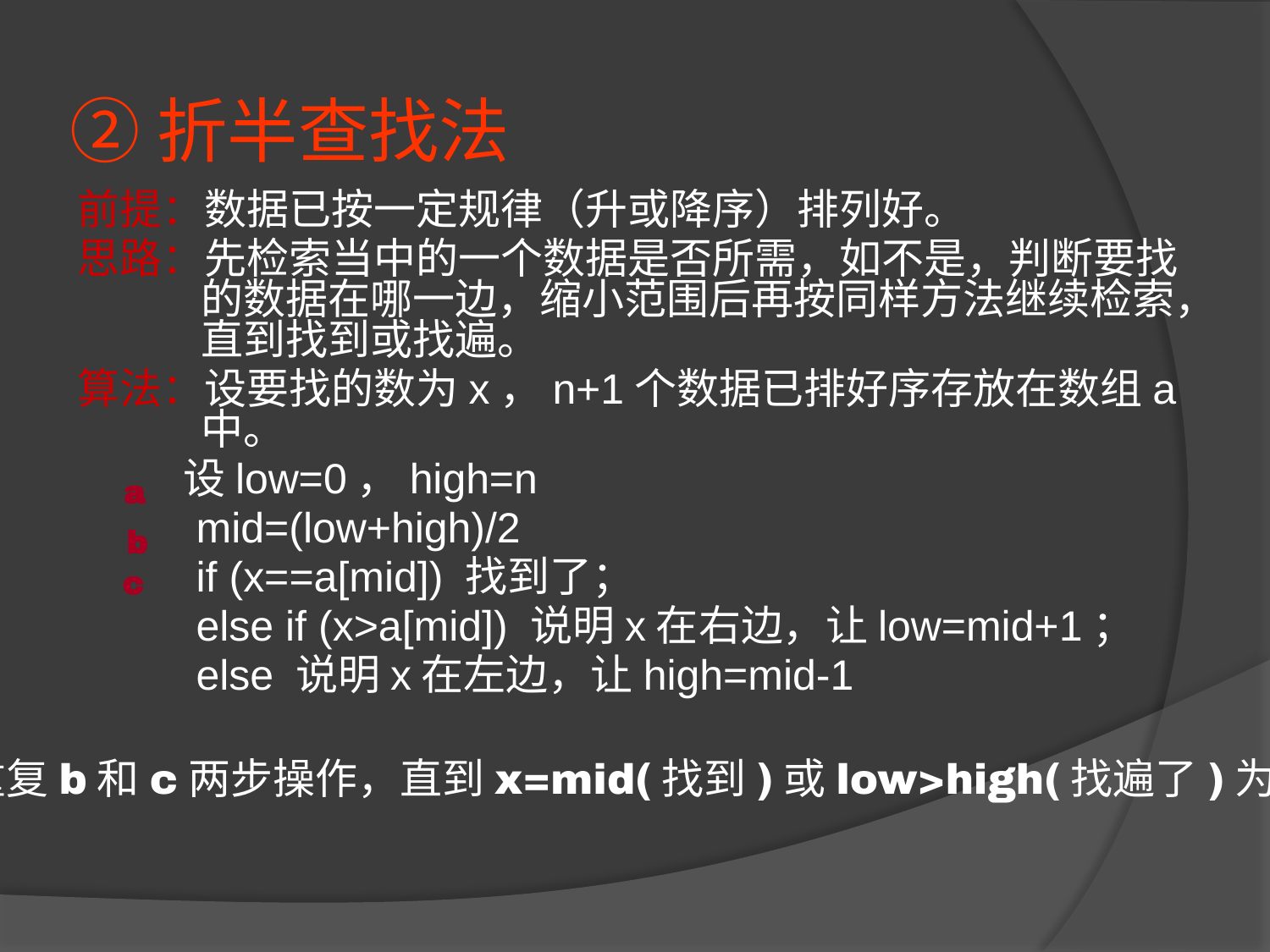

# ②折半查找法
前提：数据已按一定规律（升或降序）排列好。
思路：先检索当中的一个数据是否所需，如不是，判断要找的数据在哪一边，缩小范围后再按同样方法继续检索，直到找到或找遍。
算法：设要找的数为x，n+1个数据已排好序存放在数组a中。
          设low=0，high=n
          mid=(low+high)/2
          if (x==a[mid]) 找到了；
          else if (x>a[mid]) 说明x在右边，让low=mid+1；
          else 说明x在左边，让high=mid-1
a
b
c
重复b和c两步操作，直到x=mid(找到)或low>high(找遍了)为止。